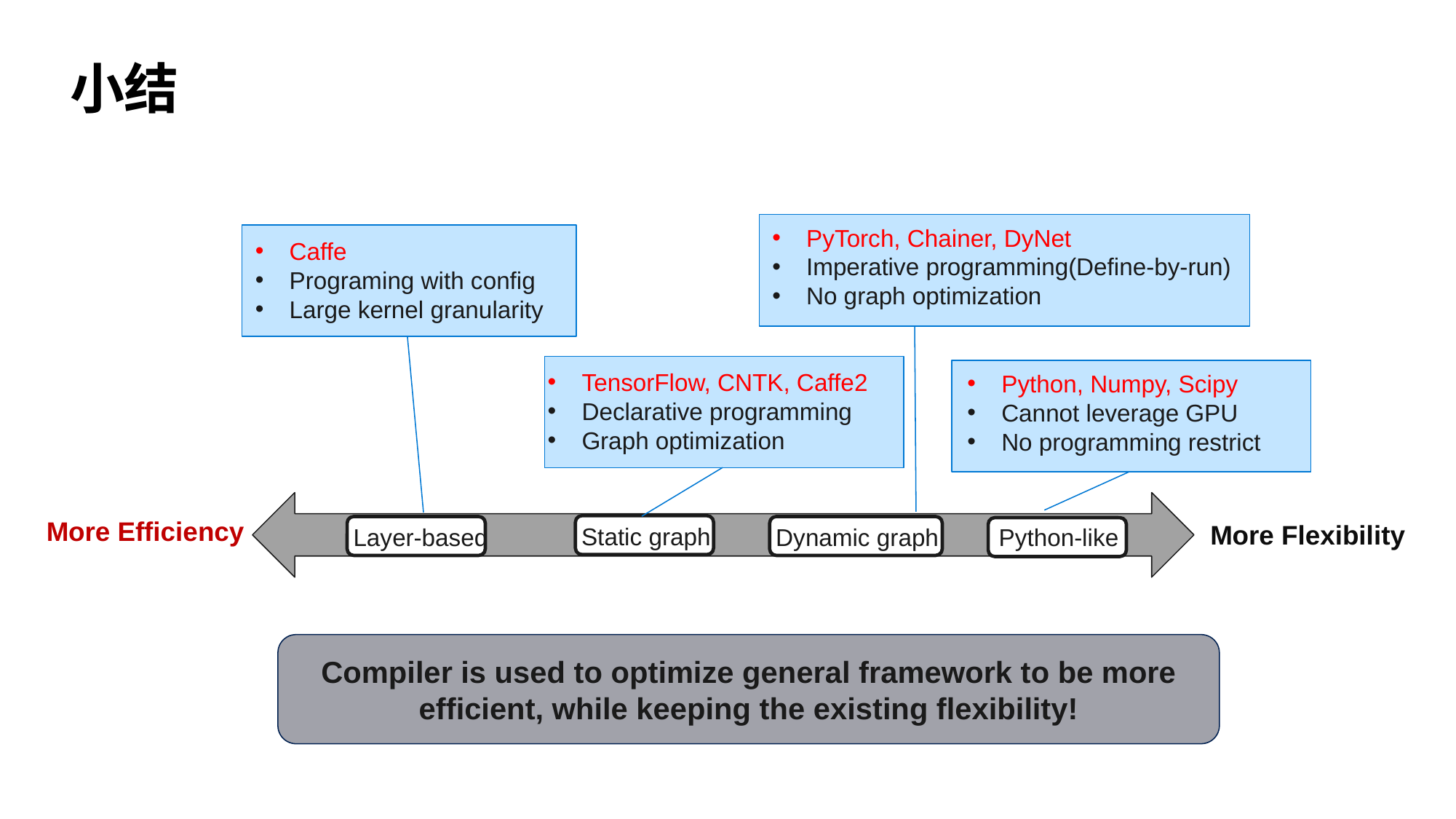

43
# 小结

PyTorch, Chainer, DyNet
Imperative programming(Define-by-run)
No graph optimization

Caffe
Programing with config
Large kernel granularity

TensorFlow, CNTK, Caffe2
Declarative programming
Graph optimization

Python, Numpy, Scipy
Cannot leverage GPU
No programming restrict

More Efficiency
More Flexibility

Static graph

Layer-based

Dynamic graph
Python-like

Compiler is used to optimize general framework to be more efficient, while keeping the existing flexibility!